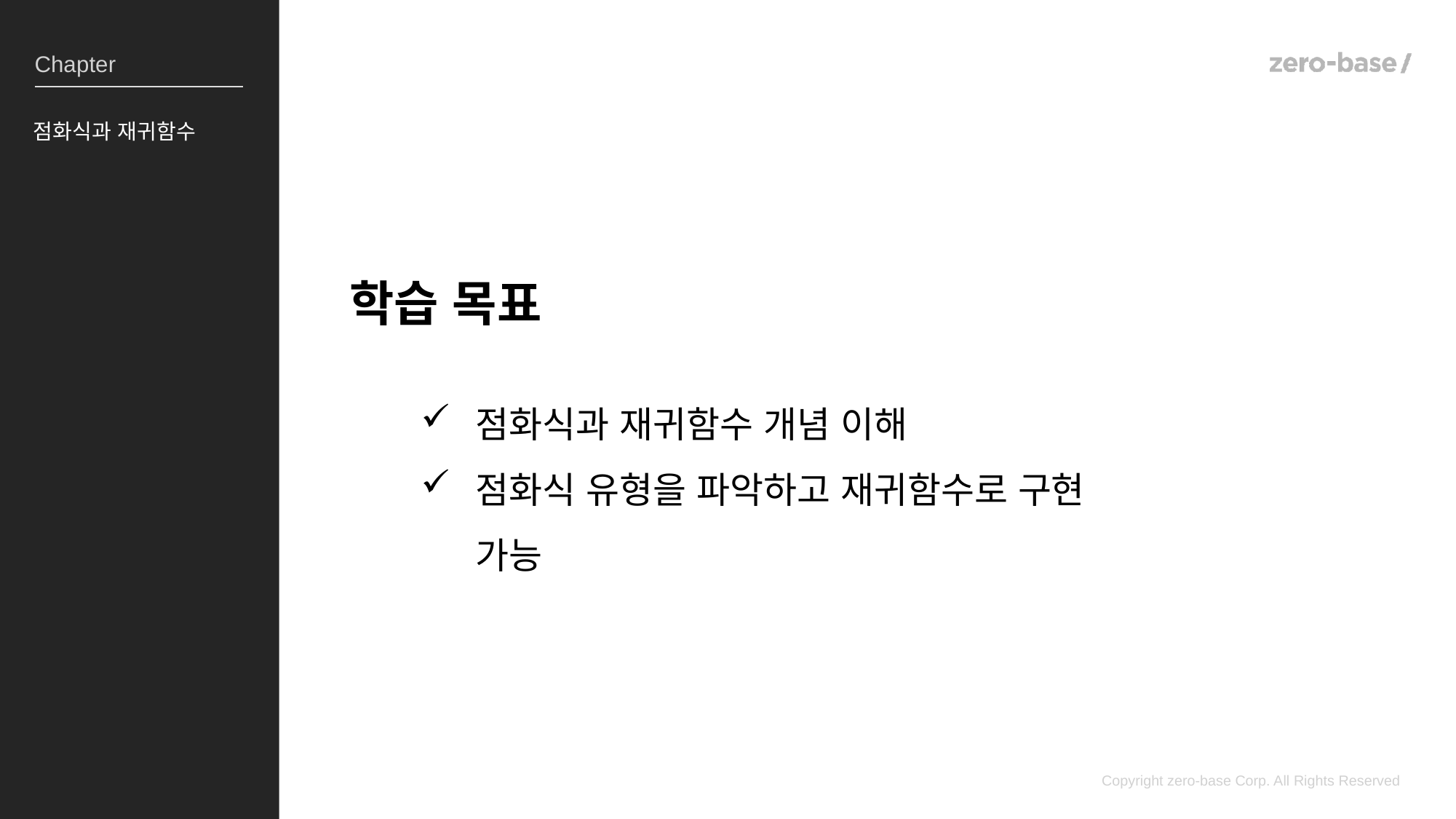

점화식과 재귀함수
학습 목표
점화식과 재귀함수 개념 이해
점화식 유형을 파악하고 재귀함수로 구현 가능